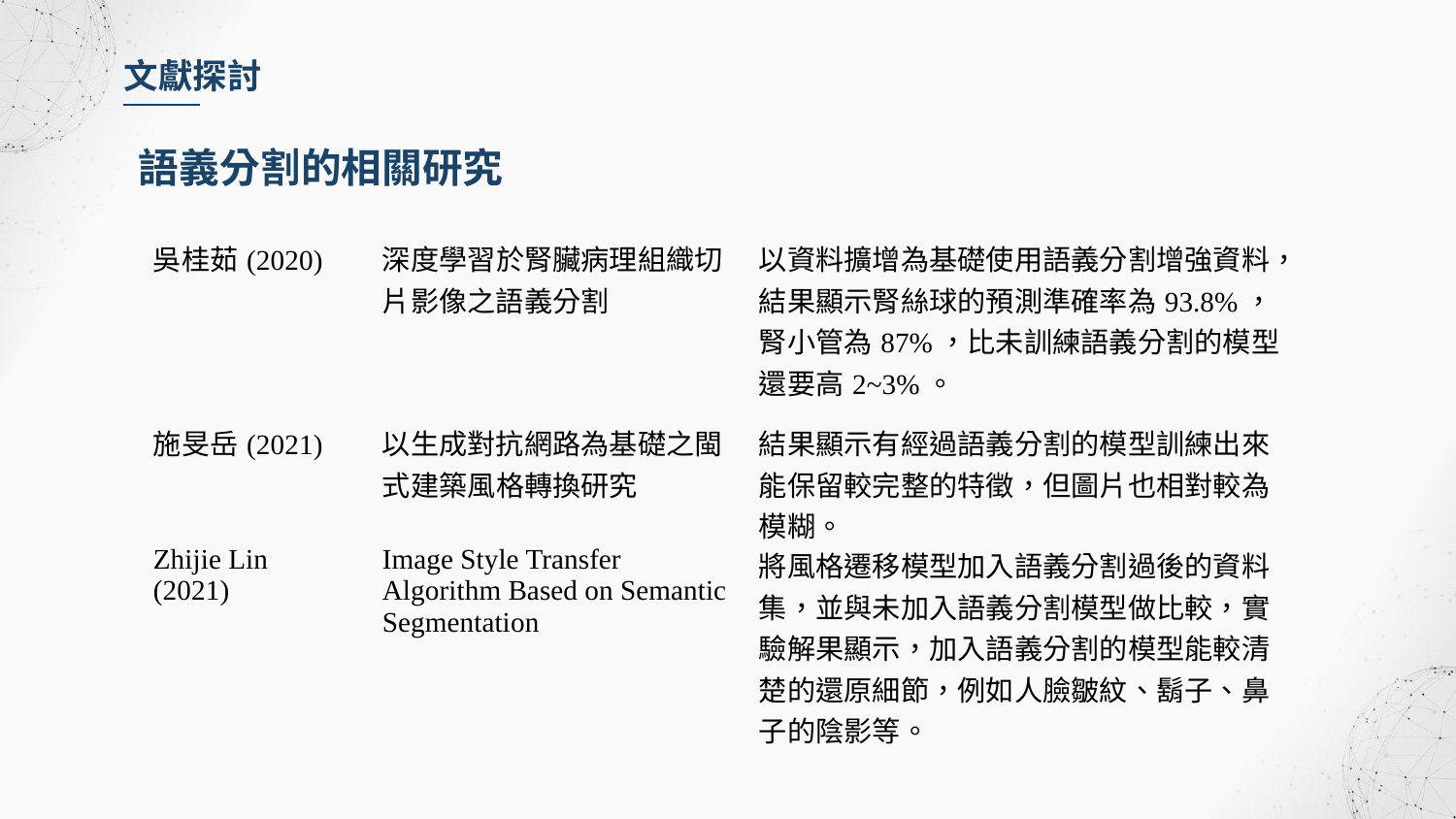

文獻探討
語義分割的相關研究
| 吳桂茹(2020) | 深度學習於腎臟病理組織切片影像之語義分割 | 以資料擴增為基礎使用語義分割增強資料，結果顯示腎絲球的預測準確率為93.8%，腎小管為87%，比未訓練語義分割的模型還要高2~3%。 |
| --- | --- | --- |
| 施旻岳(2021) | 以生成對抗網路為基礎之閩式建築風格轉換研究 | 結果顯示有經過語義分割的模型訓練出來能保留較完整的特徵，但圖片也相對較為模糊。 |
| Zhijie Lin (2021) | Image Style Transfer Algorithm Based on Semantic Segmentation | 將風格遷移模型加入語義分割過後的資料集，並與未加入語義分割模型做比較，實驗解果顯示，加入語義分割的模型能較清楚的還原細節，例如人臉皺紋、鬍子、鼻子的陰影等。 |